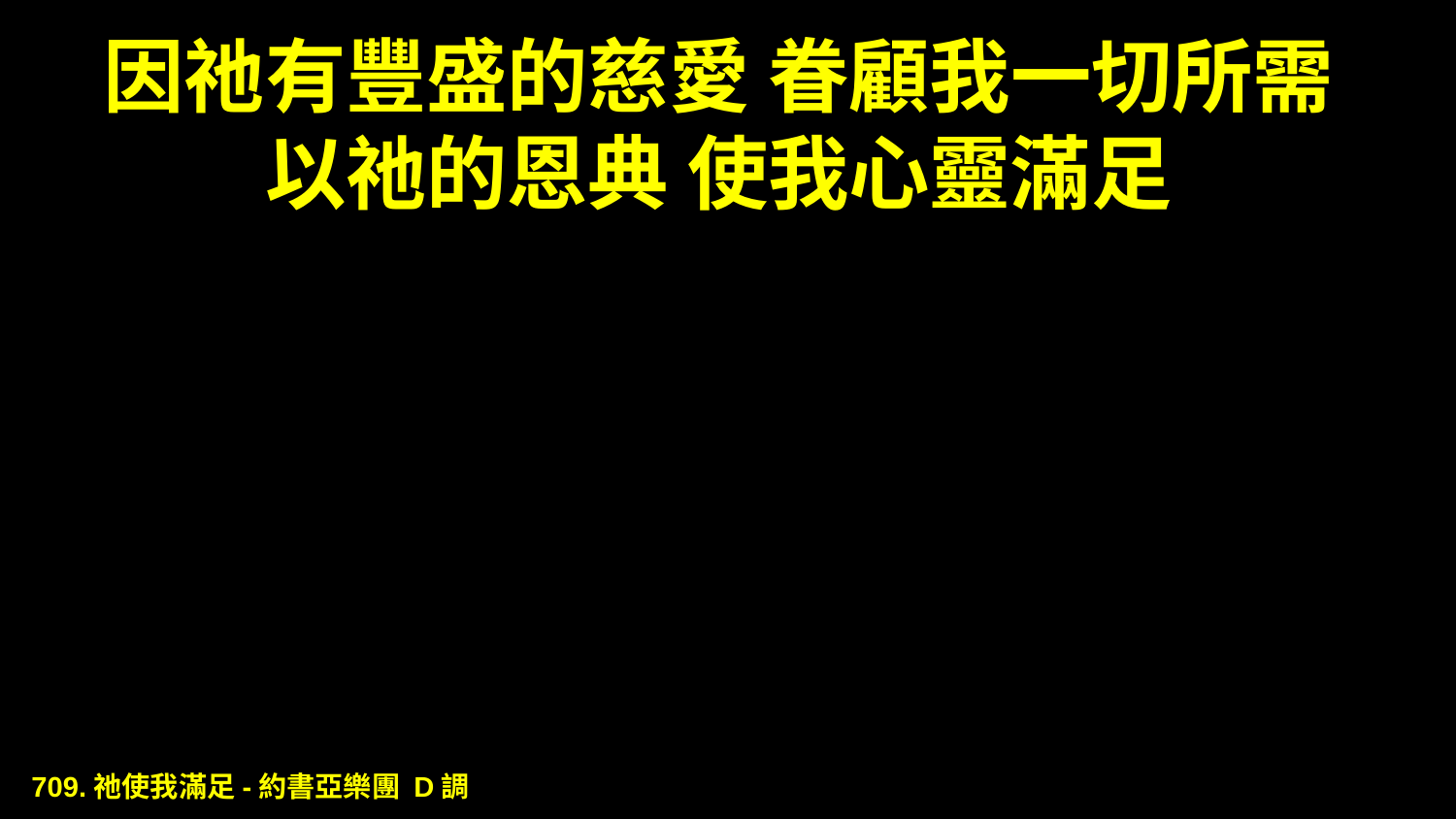

# 因祂有豐盛的慈愛 眷顧我一切所需 以祂的恩典 使我心靈滿足
709.祂使我滿足-約書亞樂團 D調